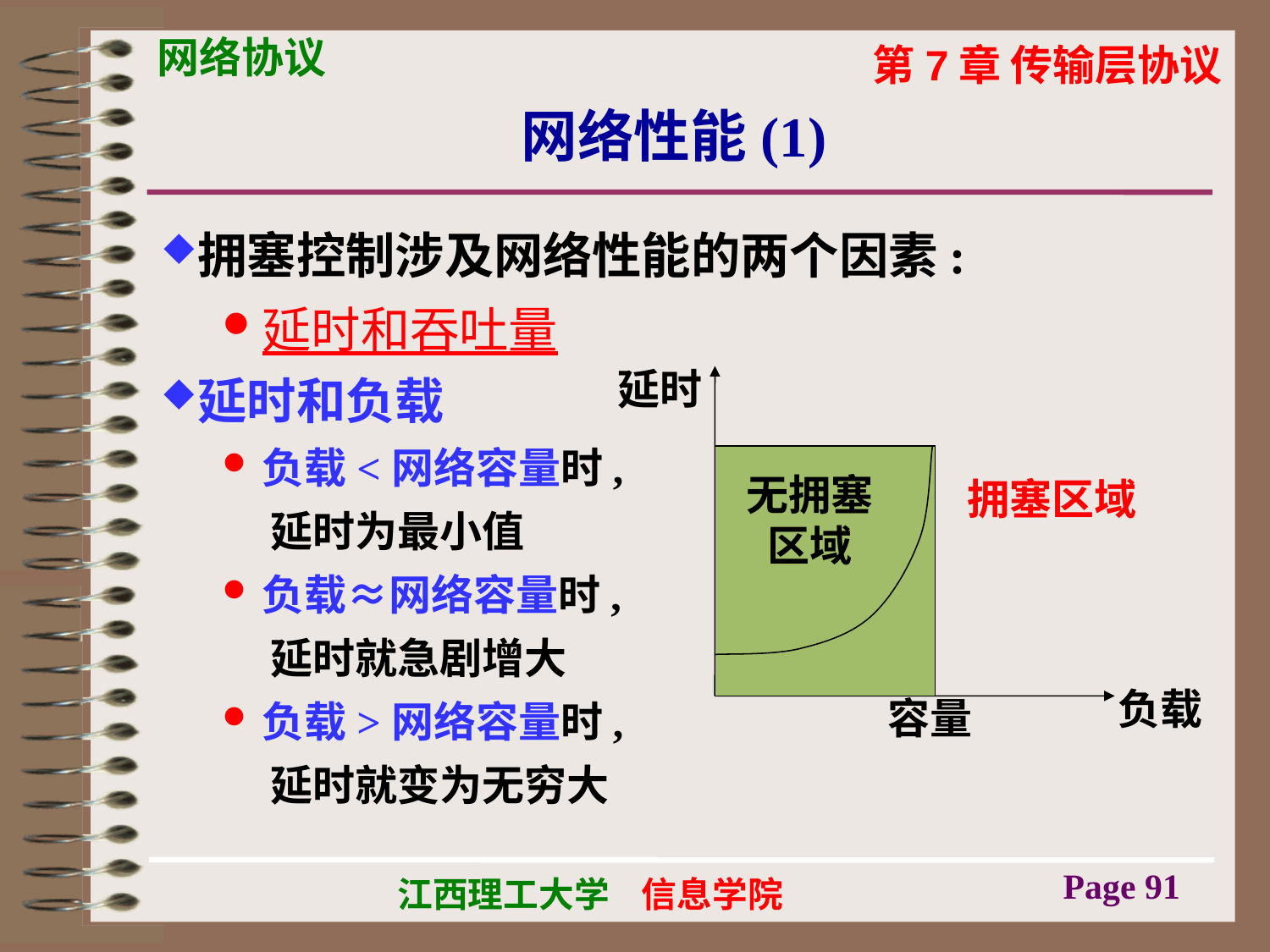

# 网络性能(1)
拥塞控制涉及网络性能的两个因素:
延时和吞吐量
延时和负载
负载<网络容量时,
    延时为最小值
负载≈网络容量时,
    延时就急剧增大
负载>网络容量时,
    延时就变为无穷大
延时

无拥塞区域
拥塞区域
负载
容量

Page 91